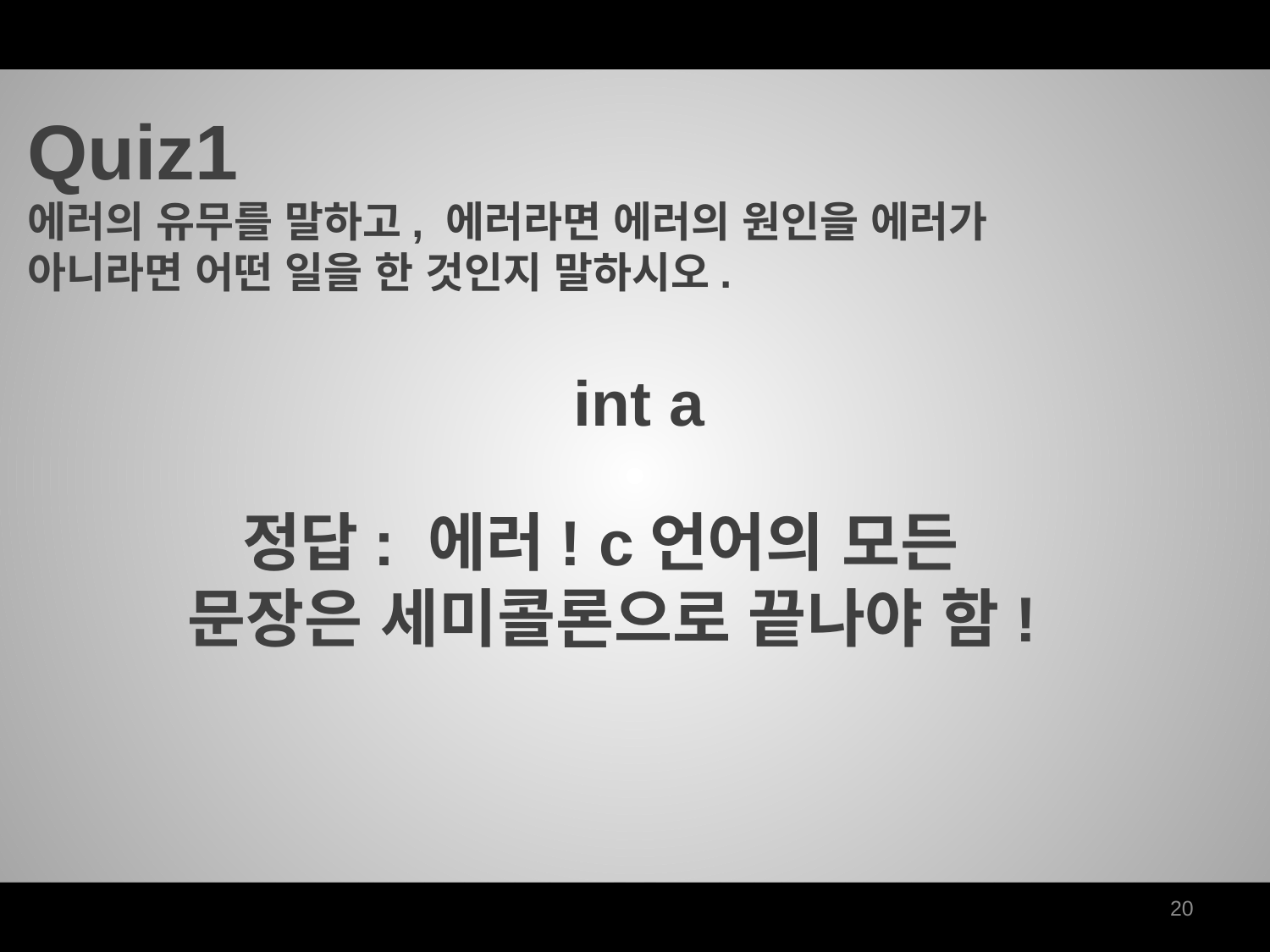

Quiz1
에러의 유무를 말하고, 에러라면 에러의 원인을 에러가 아니라면 어떤 일을 한 것인지 말하시오.
int a
정답: 에러! c언어의 모든 문장은 세미콜론으로 끝나야 함!
20